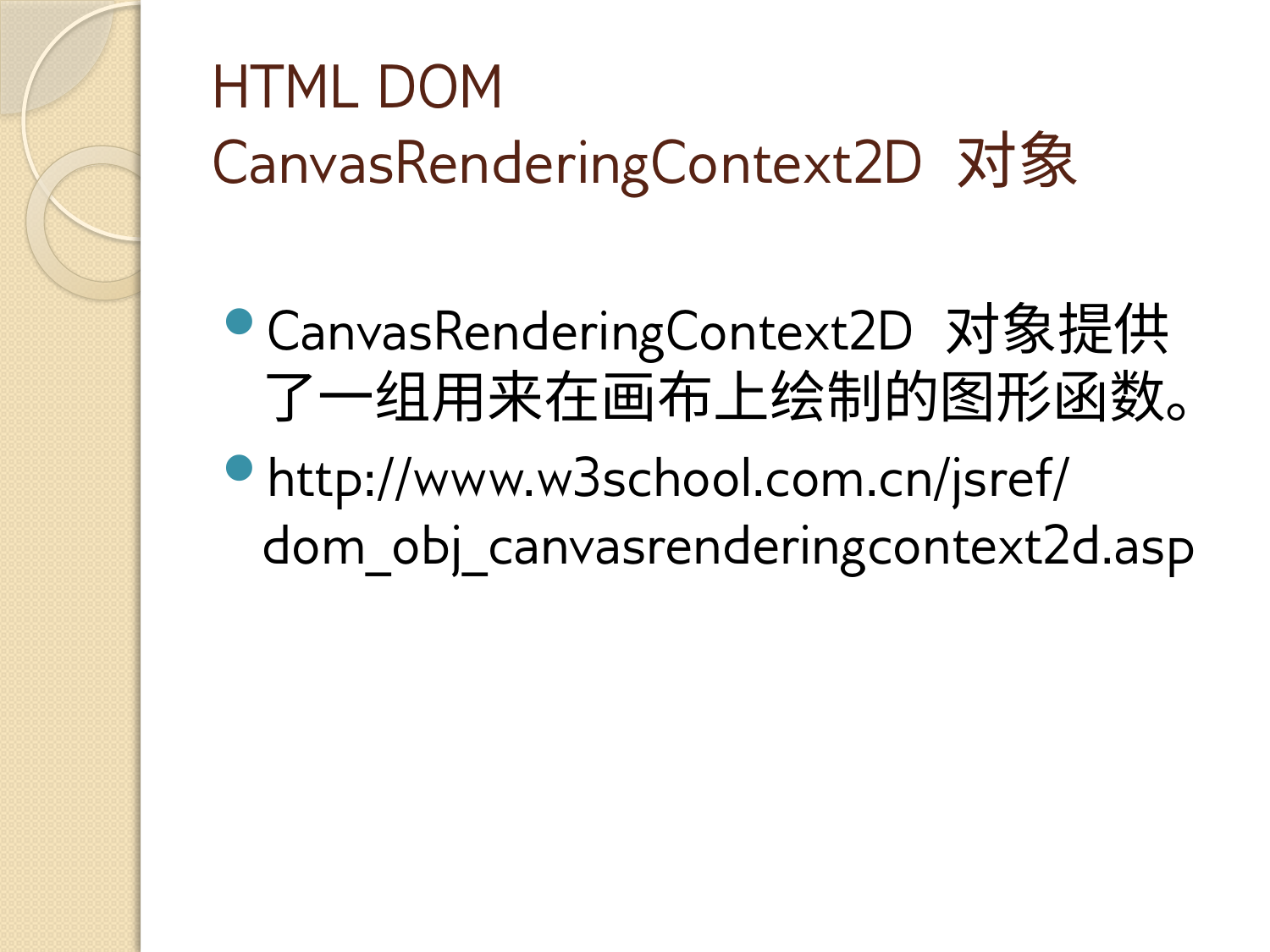

# HTML DOM CanvasRenderingContext2D 对象
CanvasRenderingContext2D 对象提供了一组用来在画布上绘制的图形函数。
http://www.w3school.com.cn/jsref/dom_obj_canvasrenderingcontext2d.asp